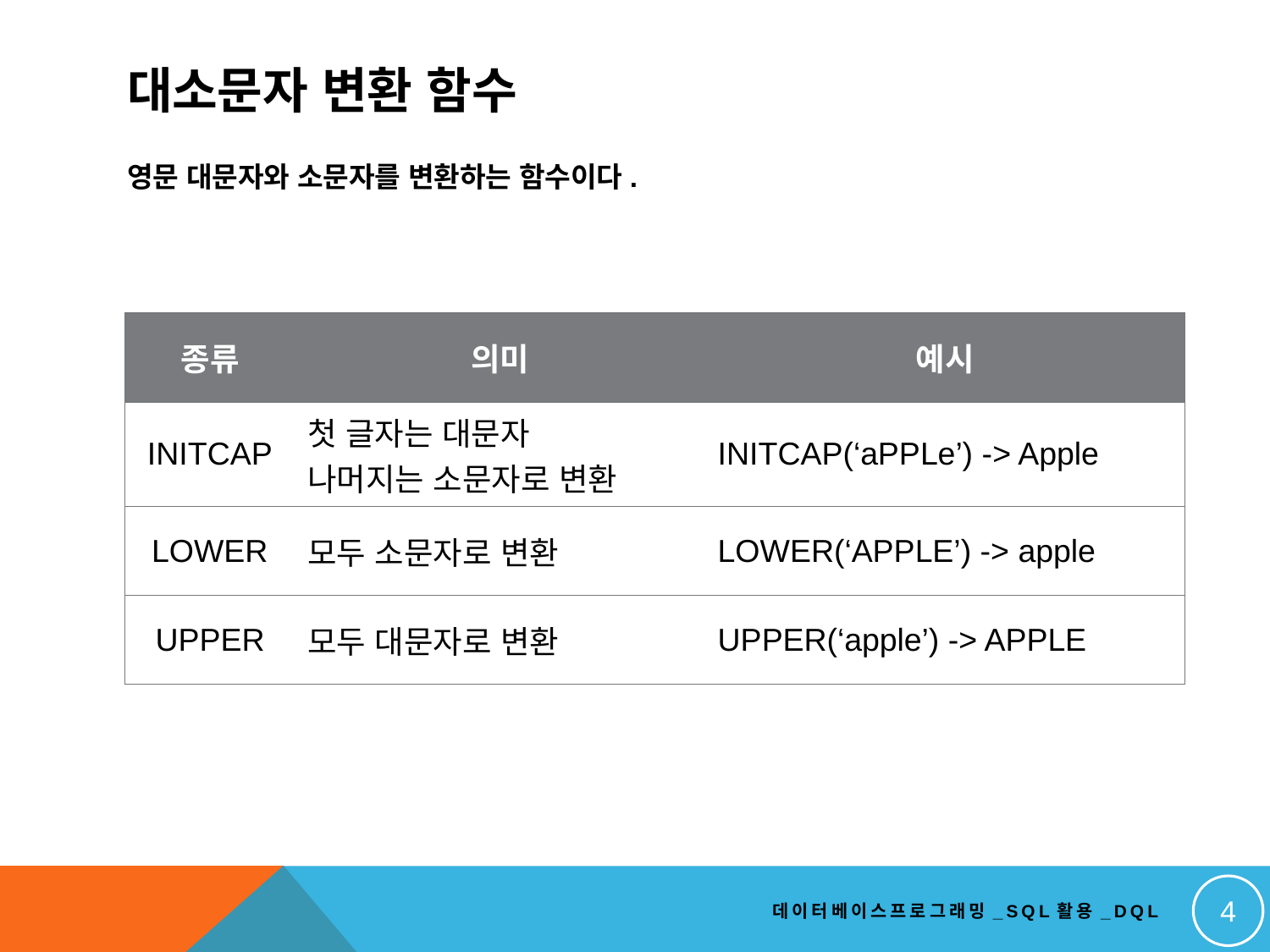

# 대소문자 변환 함수
영문 대문자와 소문자를 변환하는 함수이다.

| 종류 | 의미 | 예시 |
| --- | --- | --- |
| INITCAP | 첫 글자는 대문자 나머지는 소문자로 변환 | INITCAP(‘aPPLe’) -> Apple |
| LOWER | 모두 소문자로 변환 | LOWER(‘APPLE’) -> apple |
| UPPER | 모두 대문자로 변환 | UPPER(‘apple’) -> APPLE |

4
데이터베이스프로그래밍_SQL활용_DQL